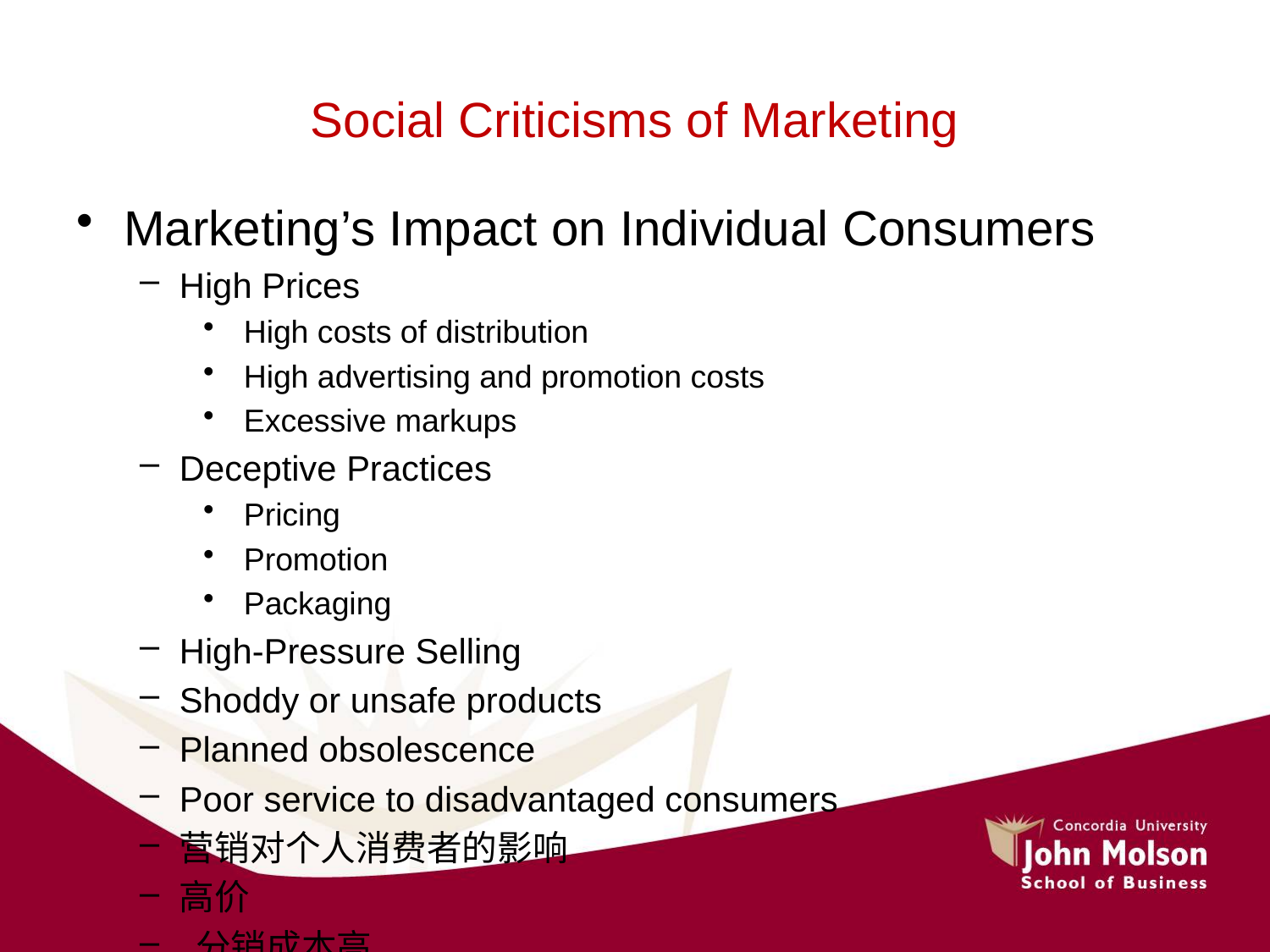

# Social Criticisms of Marketing
Marketing’s Impact on Individual Consumers
High Prices
 High costs of distribution
 High advertising and promotion costs
 Excessive markups
Deceptive Practices
 Pricing
 Promotion
 Packaging
High-Pressure Selling
Shoddy or unsafe products
Planned obsolescence
Poor service to disadvantaged consumers
营销对个人消费者的影响
高价
 分销成本高
 高昂的广告和促销成本
 过度加价
欺骗行为
 价钱
 晋升
 包装
高压销售
劣质或不安全的产品
计划报废
对弱势消费者的服务差